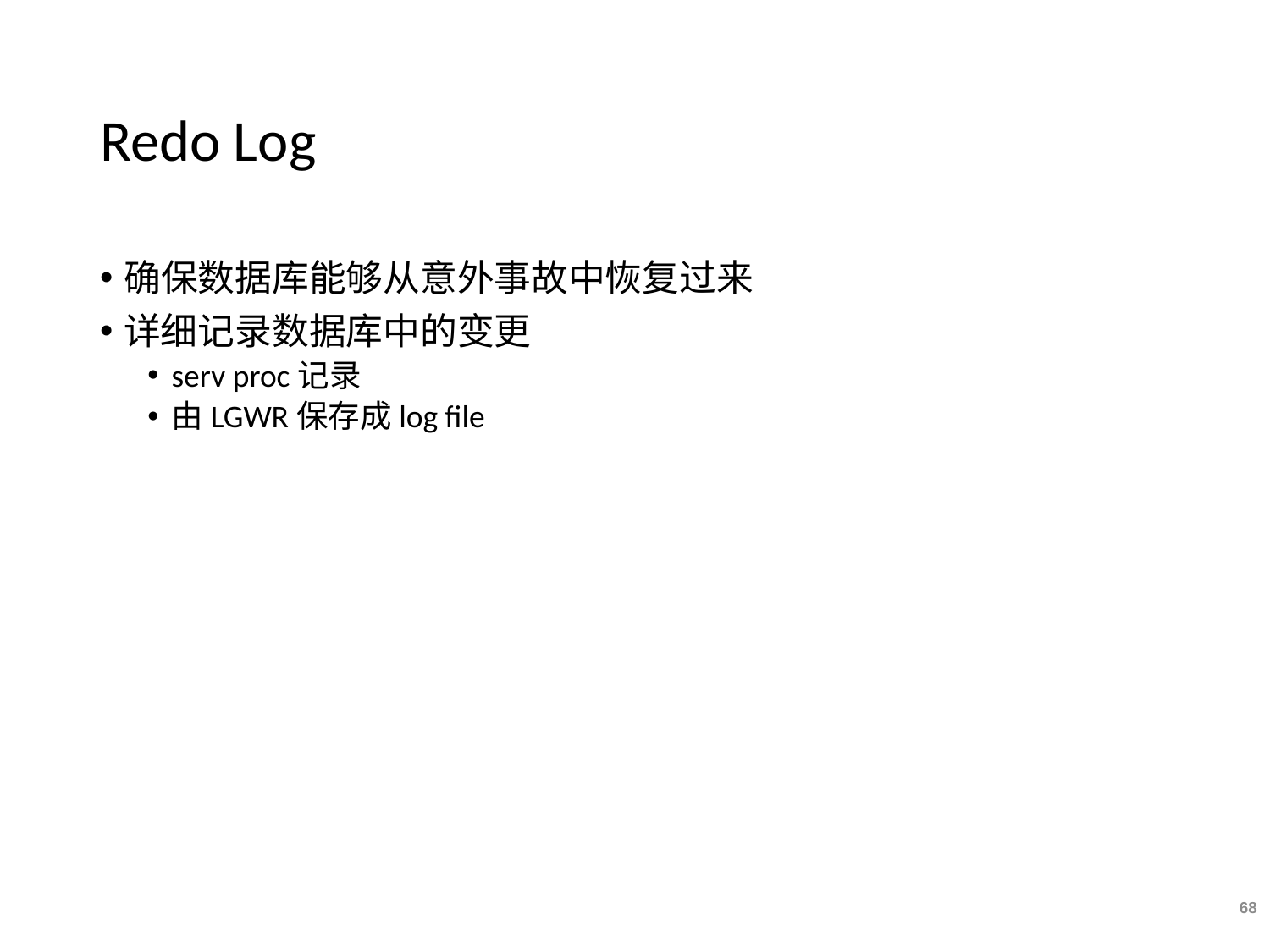

# Redo Log
确保数据库能够从意外事故中恢复过来
详细记录数据库中的变更
serv proc记录
由LGWR保存成log file

68